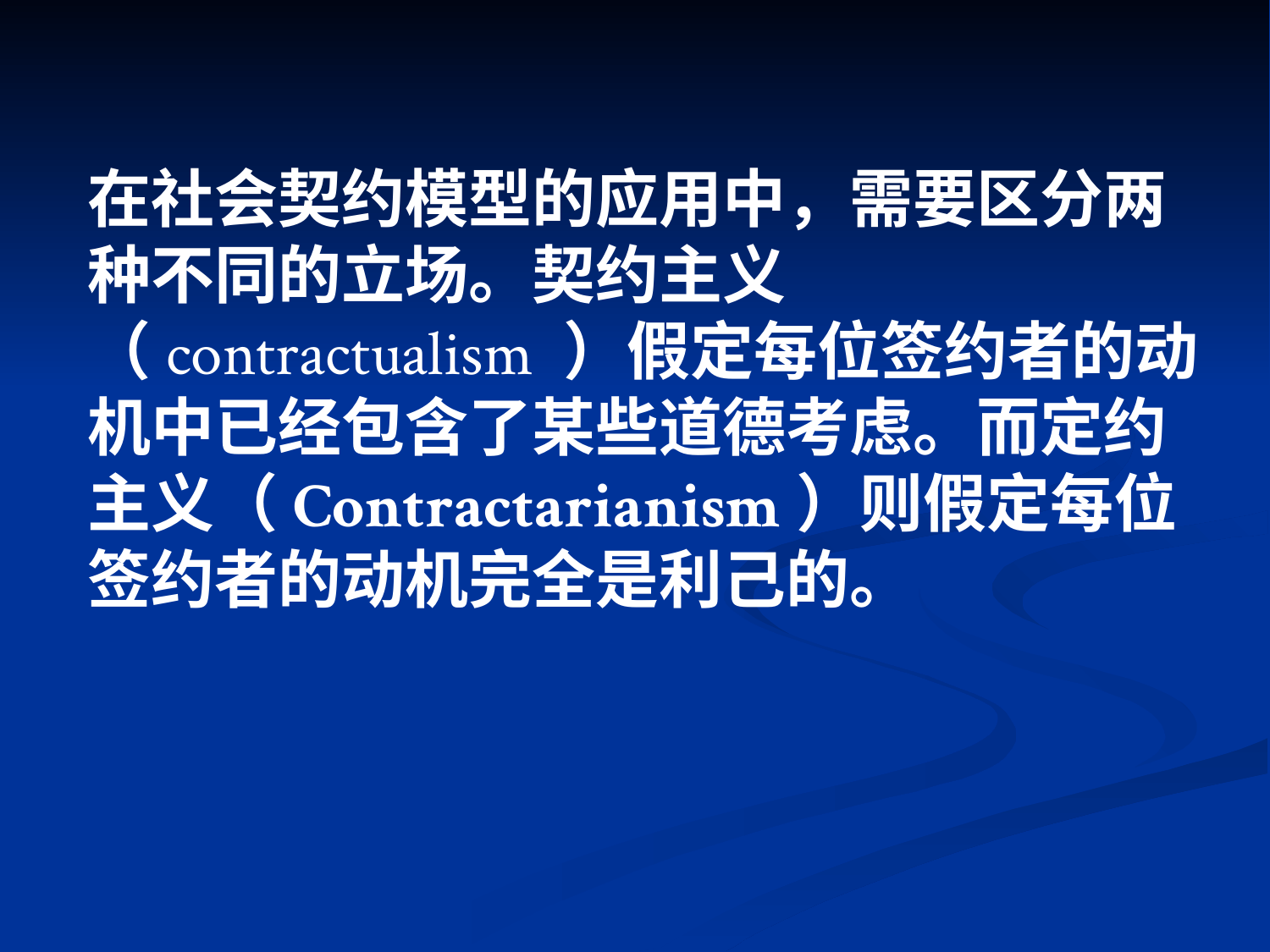

在社会契约模型的应用中，需要区分两种不同的立场。契约主义（contractualism ）假定每位签约者的动机中已经包含了某些道德考虑。而定约主义（Contractarianism）则假定每位签约者的动机完全是利己的。